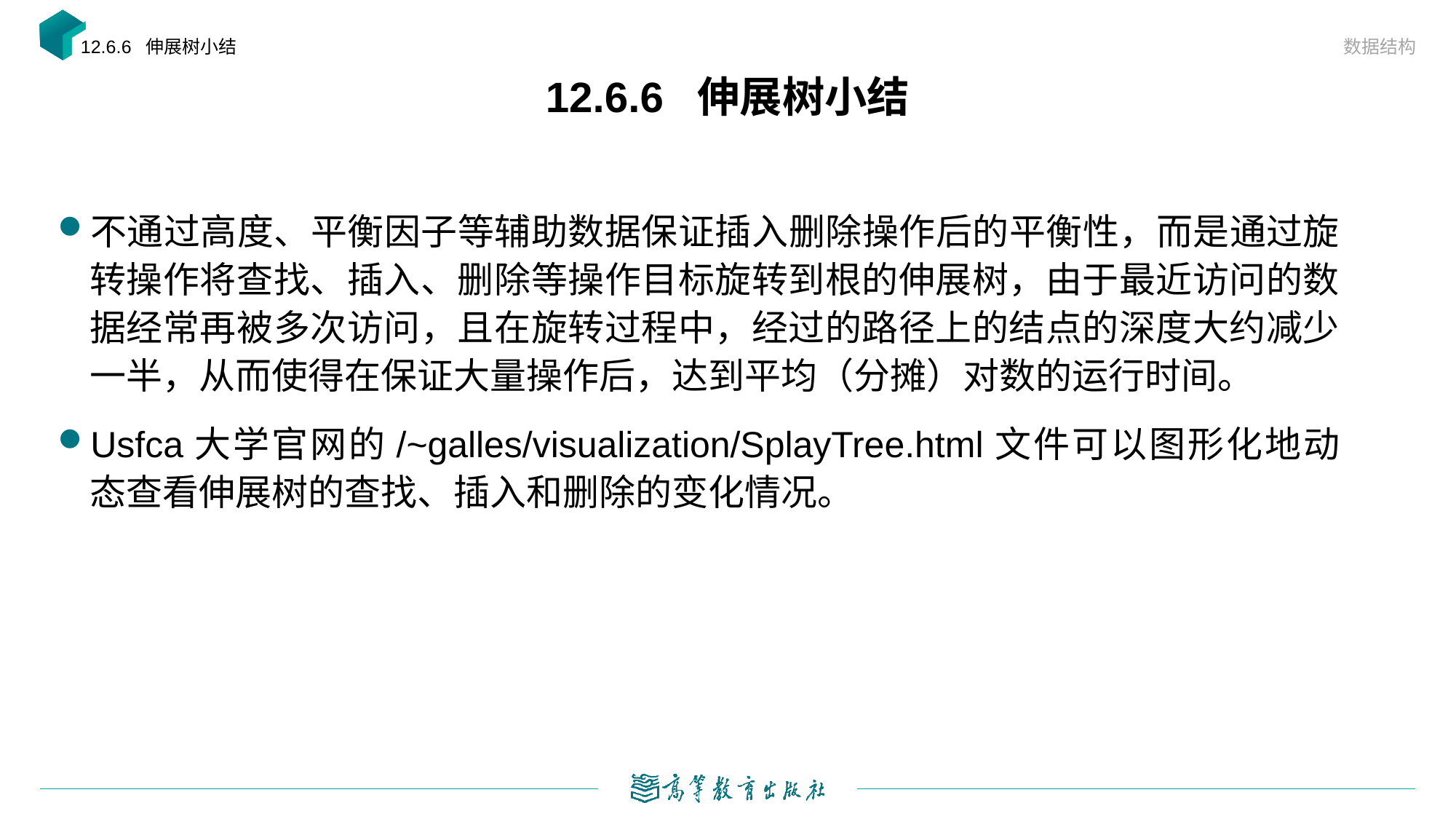

数据结构
12.6.6  伸展树小结
# 12.6.6  伸展树小结
不通过高度、平衡因子等辅助数据保证插入删除操作后的平衡性，而是通过旋转操作将查找、插入、删除等操作目标旋转到根的伸展树，由于最近访问的数据经常再被多次访问，且在旋转过程中，经过的路径上的结点的深度大约减少一半，从而使得在保证大量操作后，达到平均（分摊）对数的运行时间。
Usfca大学官网的/~galles/visualization/SplayTree.html文件可以图形化地动态查看伸展树的查找、插入和删除的变化情况。